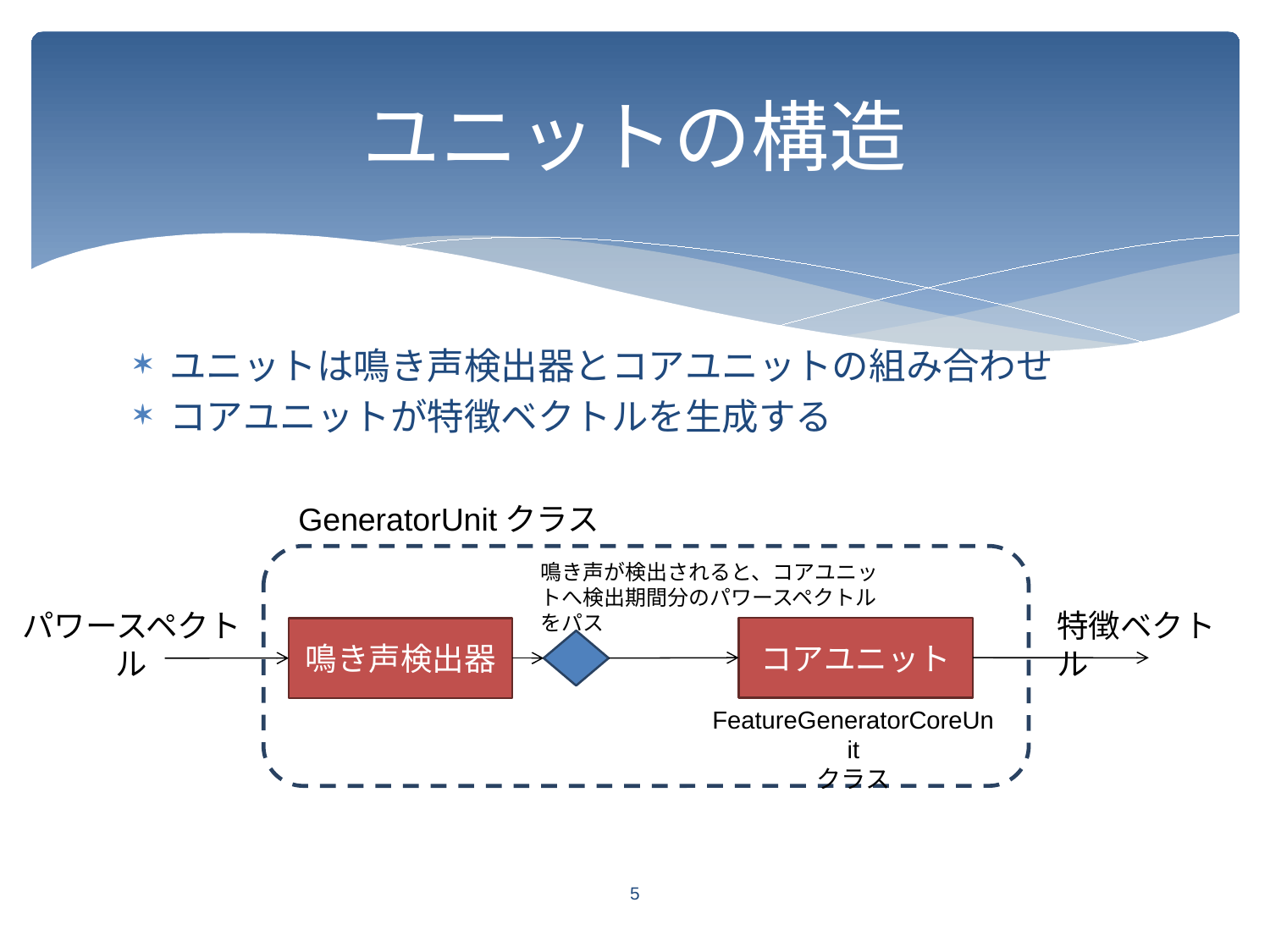

# ユニットの構造
ユニットは鳴き声検出器とコアユニットの組み合わせ
コアユニットが特徴ベクトルを生成する
GeneratorUnitクラス

鳴き声が検出されると、コアユニットへ検出期間分のパワースペクトルをパス
パワースペクトル
特徴ベクトル
コアユニット
鳴き声検出器

FeatureGeneratorCoreUnit
クラス
5